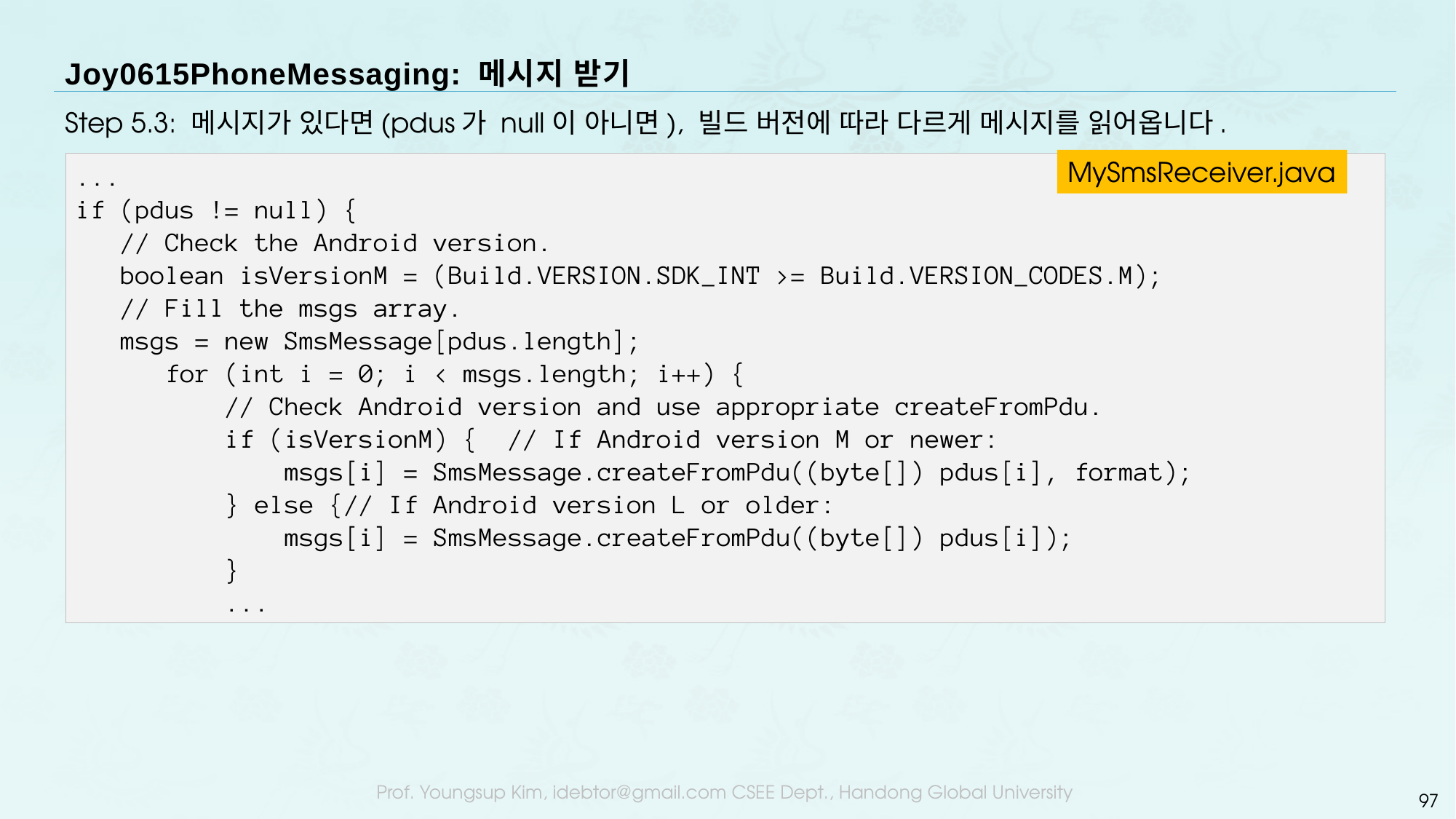

# Joy0615PhoneMessaging: 메시지 받기
Step 5.3: 메시지가 있다면(pdus가 null이 아니면), 빌드 버전에 따라 다르게 메시지를 읽어옵니다.

MySmsReceiver.java
...
if (pdus != null) {
   // Check the Android version.
   boolean isVersionM = (Build.VERSION.SDK_INT >= Build.VERSION_CODES.M);
   // Fill the msgs array.
   msgs = new SmsMessage[pdus.length];
      for (int i = 0; i < msgs.length; i++) {
          // Check Android version and use appropriate createFromPdu.
          if (isVersionM) {  // If Android version M or newer:
              msgs[i] = SmsMessage.createFromPdu((byte[]) pdus[i], format);
          } else {// If Android version L or older:
              msgs[i] = SmsMessage.createFromPdu((byte[]) pdus[i]);
          }
          ...
97